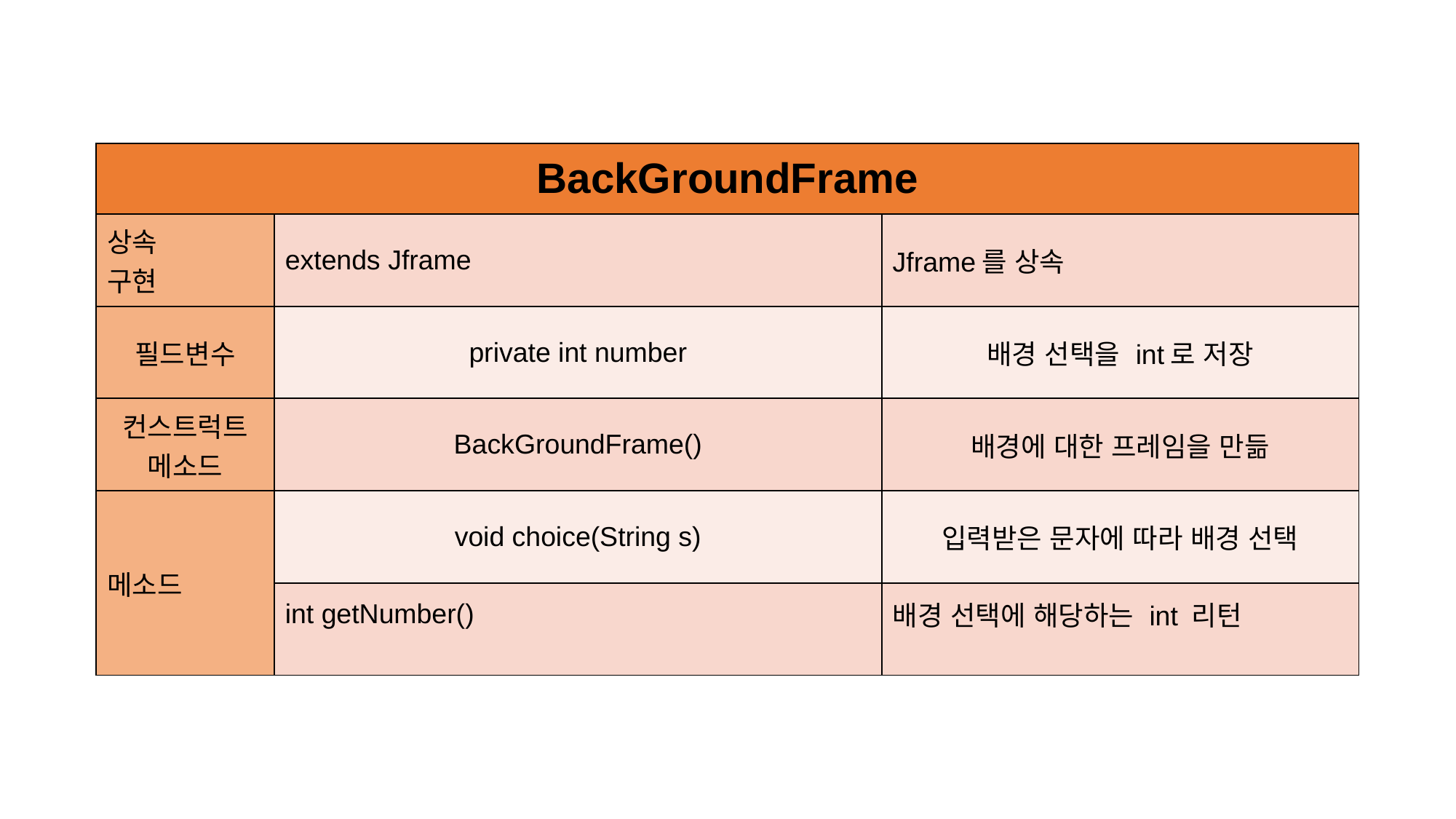

| BackGroundFrame |  |  |
| --- | --- | --- |
| 상속 구현 | extends Jframe | Jframe를 상속 |
| 필드변수 | private int number | 배경 선택을 int로 저장 |
| 컨스트럭트 메소드 | BackGroundFrame() | 배경에 대한 프레임을 만듦 |
| 메소드 | void choice(String s) | 입력받은 문자에 따라 배경 선택 |
|  | int getNumber() | 배경 선택에 해당하는 int 리턴 |